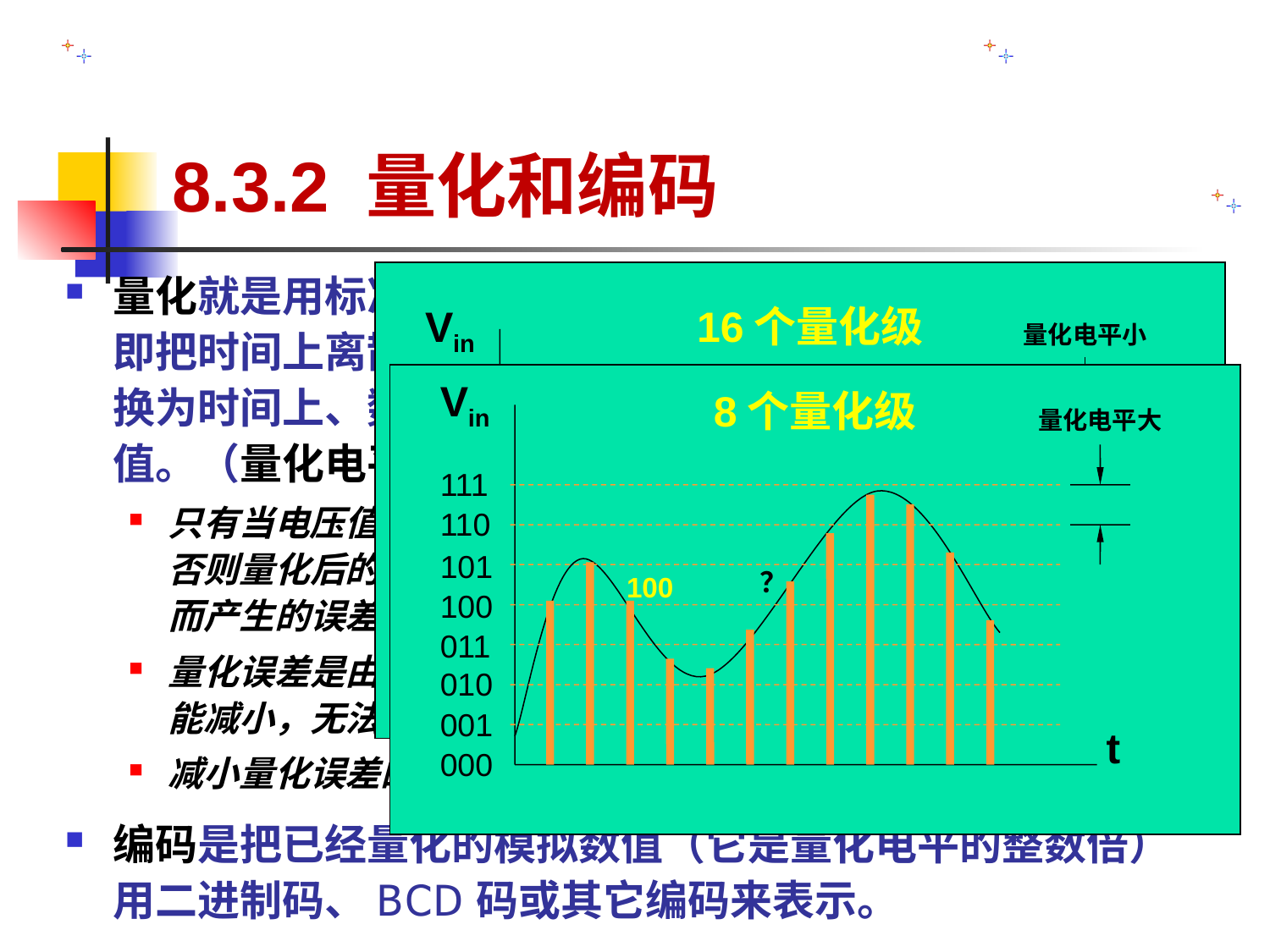

# 8.3.2 量化和编码
量化就是用标准量化电平的个数来表示采样的模拟电压值。即把时间上离散而数值上连续的模拟量以一定的准确度变换为时间上、数值上都离散的具有标准量化级的等效数字值。（量化电平的大小取决于A/D变换器的字长）
只有当电压值正好等于量化电平的整数倍时，量化后才是准确值，否则量化后的结果都只能是输入模似量的近似值。这种由于量化而产生的误差叫做量化误差。
量化误差是由于量化电平的有限性造成的，属于原理性误差，只能减小，无法消除。
减小量化误差的根本办法是减小量化电平（即增加字长）。
编码是把已经量化的模拟数值（它是量化电平的整数倍）用二进制码、BCD码或其它编码来表示。

Vin
16个量化级

1110

1100

1010

1001

1000
1000

0110

0100

0010
t

0000
量化电平小

Vin
8个量化级

111

110

101

？
100
100

011

010

001
t

000
量化电平大